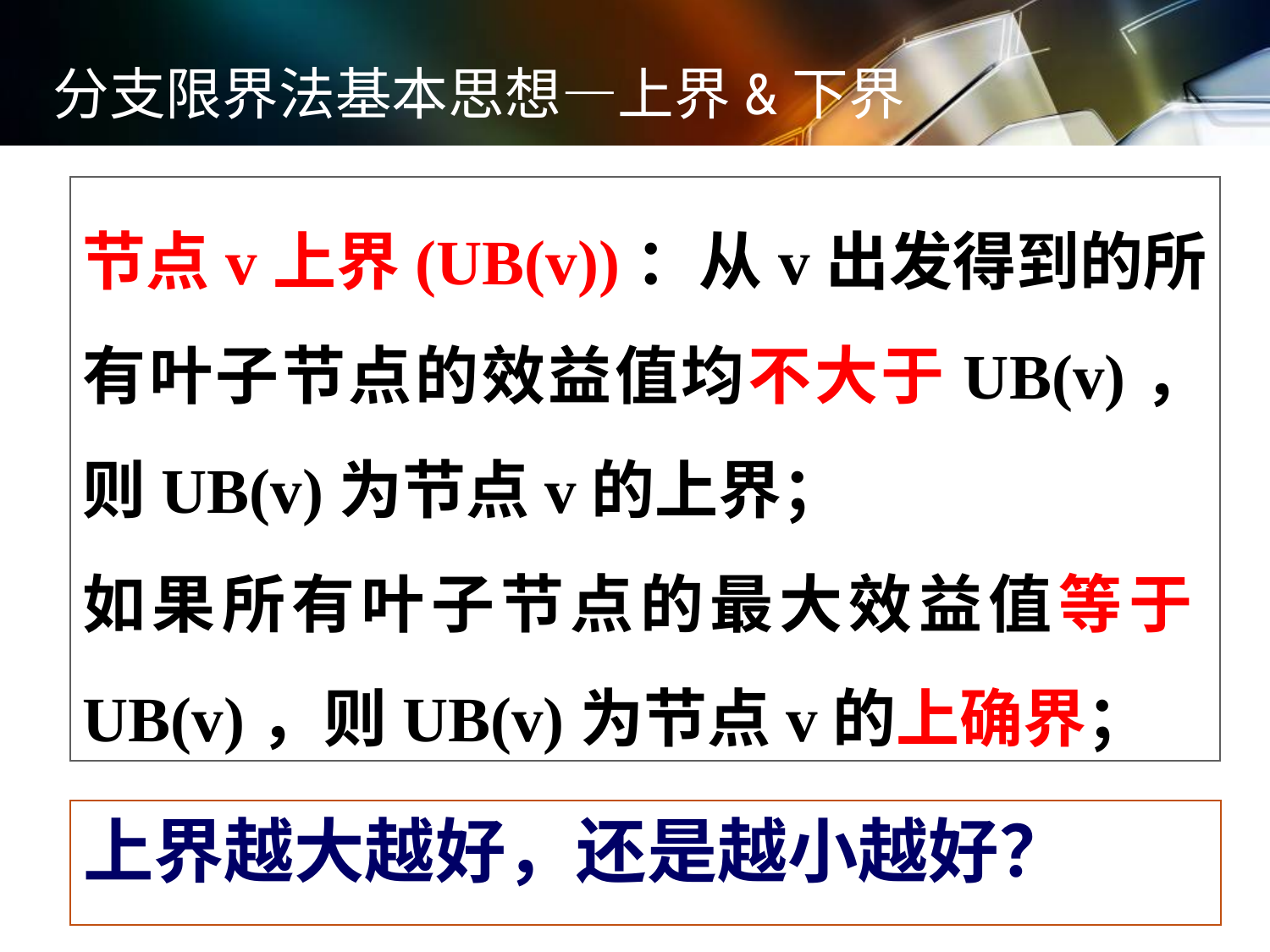

分支限界法基本思想—上界&下界
节点v上界(UB(v))：从v出发得到的所有叶子节点的效益值均不大于UB(v)，则UB(v)为节点v的上界；
如果所有叶子节点的最大效益值等于UB(v)，则UB(v)为节点v的上确界；
上界越大越好，还是越小越好？